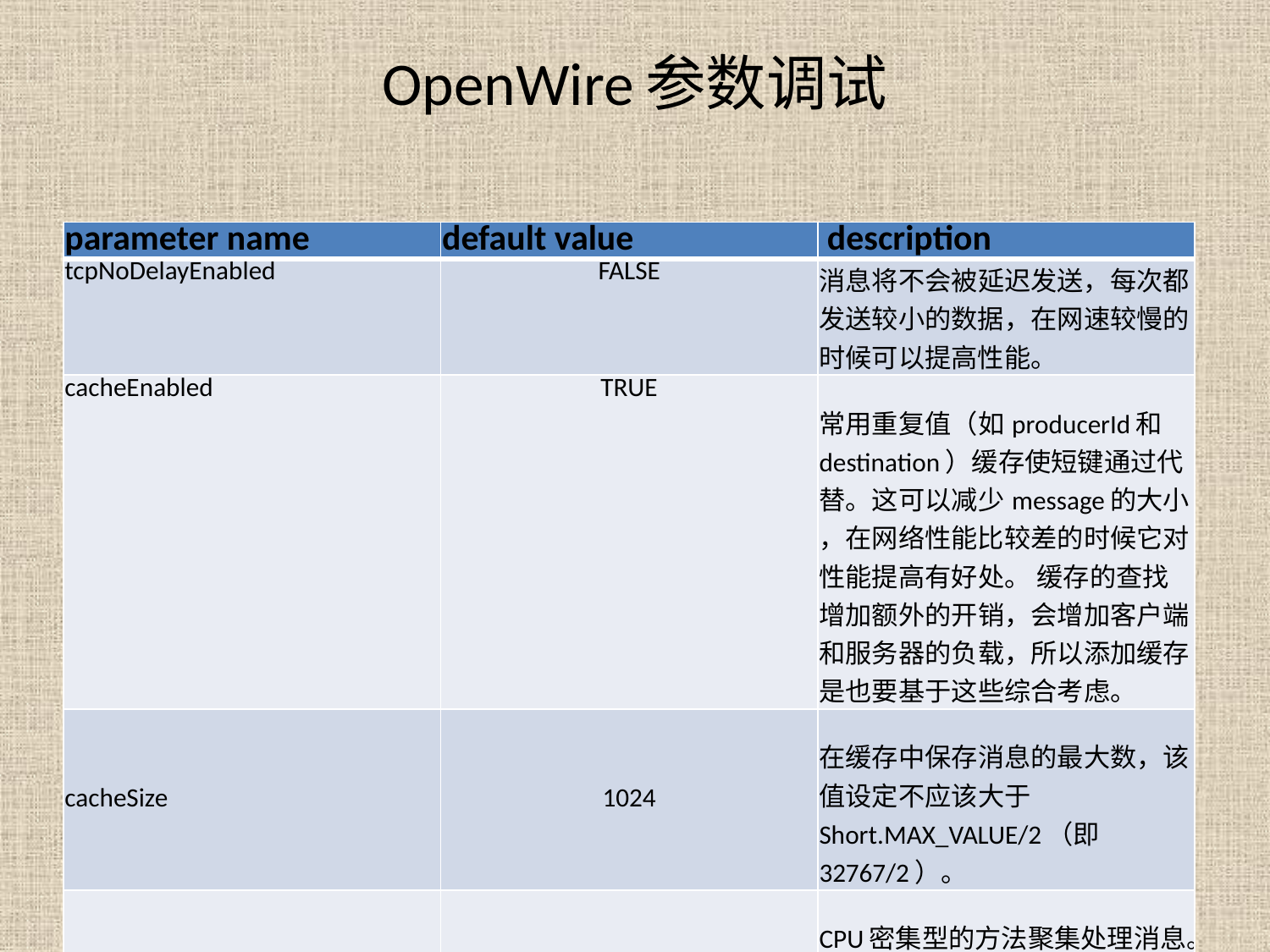

# OpenWire参数调试
| parameter name | default value | description |
| --- | --- | --- |
| tcpNoDelayEnabled | FALSE | 消息将不会被延迟发送，每次都发送较小的数据，在网速较慢的时候可以提高性能。 |
| cacheEnabled | TRUE | 常用重复值（如producerId和destination）缓存使短键通过代替。这可以减少message的大小 ，在网络性能比较差的时候它对性能提高有好处。 缓存的查找增加额外的开销，会增加客户端和服务器的负载，所以添加缓存是也要基于这些综合考虑。 |
| cacheSize | 1024 | 在缓存中保存消息的最大数，该值设定不应该大于 Short.MAX\_VALUE/2（即32767/2）。 |
| tightEncodingEnabled | TRUE | CPU密集型的方法聚集处理消息。我们会建议您关闭此功能，如果代理开始消耗所有可用的CPU：） |